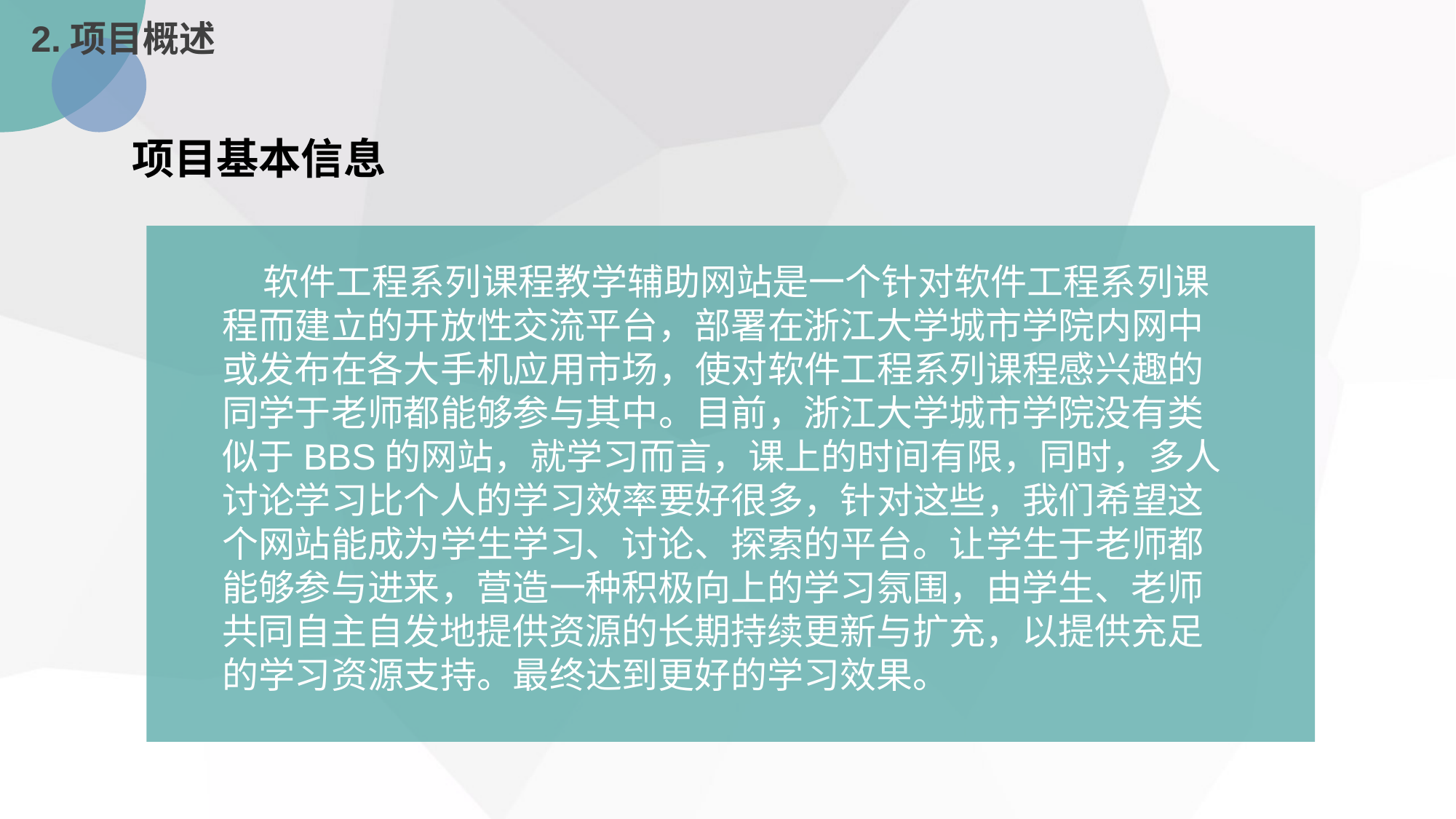

2.项目概述

项目基本信息

    软件工程系列课程教学辅助网站是一个针对软件工程系列课程而建立的开放性交流平台，部署在浙江大学城市学院内网中或发布在各大手机应用市场，使对软件工程系列课程感兴趣的同学于老师都能够参与其中。目前，浙江大学城市学院没有类似于BBS的网站，就学习而言，课上的时间有限，同时，多人讨论学习比个人的学习效率要好很多，针对这些，我们希望这个网站能成为学生学习、讨论、探索的平台。让学生于老师都能够参与进来，营造一种积极向上的学习氛围，由学生、老师共同自主自发地提供资源的长期持续更新与扩充，以提供充足的学习资源支持。最终达到更好的学习效果。